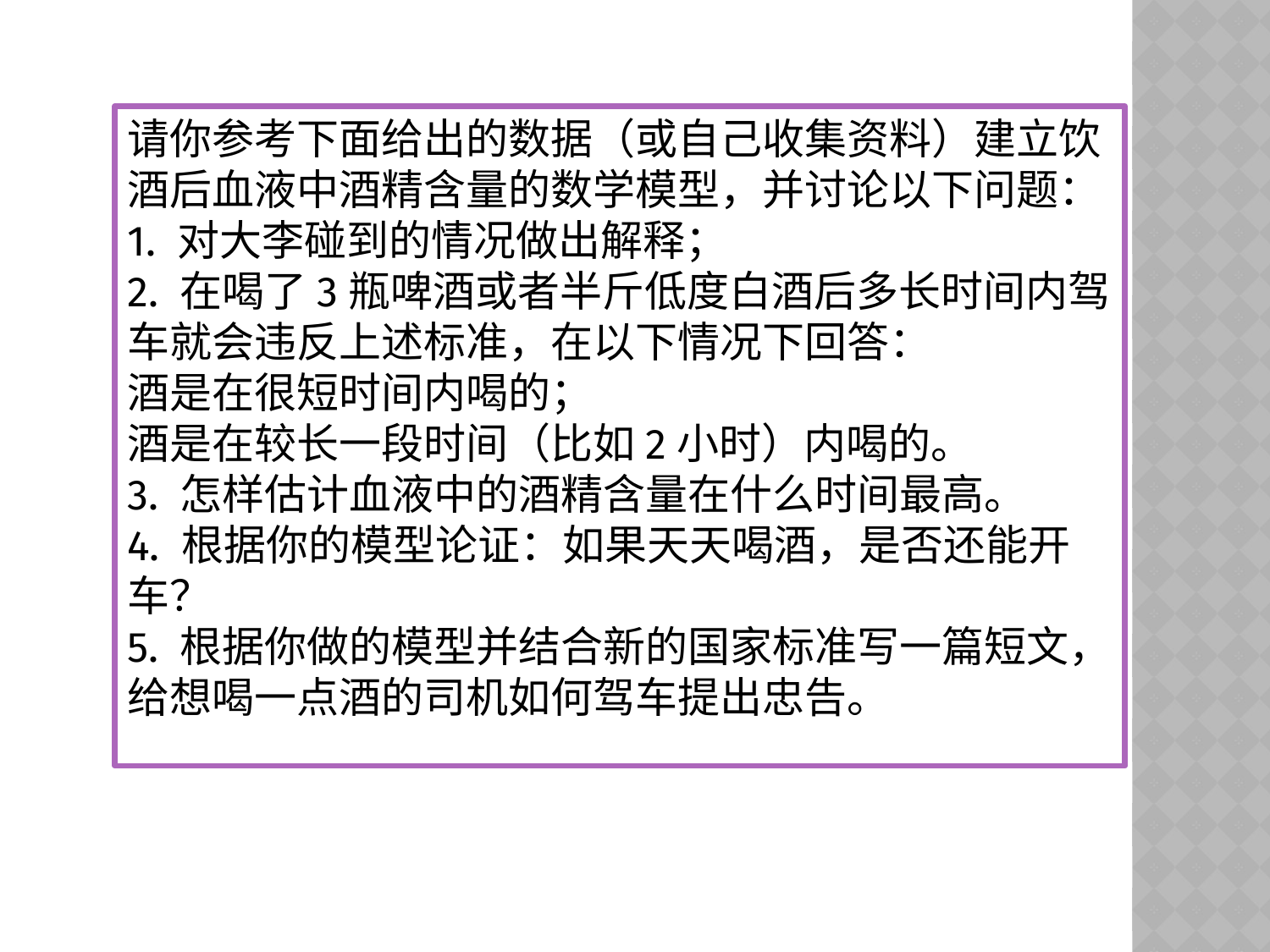

请你参考下面给出的数据（或自己收集资料）建立饮酒后血液中酒精含量的数学模型，并讨论以下问题：
1. 对大李碰到的情况做出解释；
2. 在喝了3瓶啤酒或者半斤低度白酒后多长时间内驾车就会违反上述标准，在以下情况下回答：
酒是在很短时间内喝的；
酒是在较长一段时间（比如2小时）内喝的。
3. 怎样估计血液中的酒精含量在什么时间最高。
4. 根据你的模型论证：如果天天喝酒，是否还能开车？
5. 根据你做的模型并结合新的国家标准写一篇短文，给想喝一点酒的司机如何驾车提出忠告。